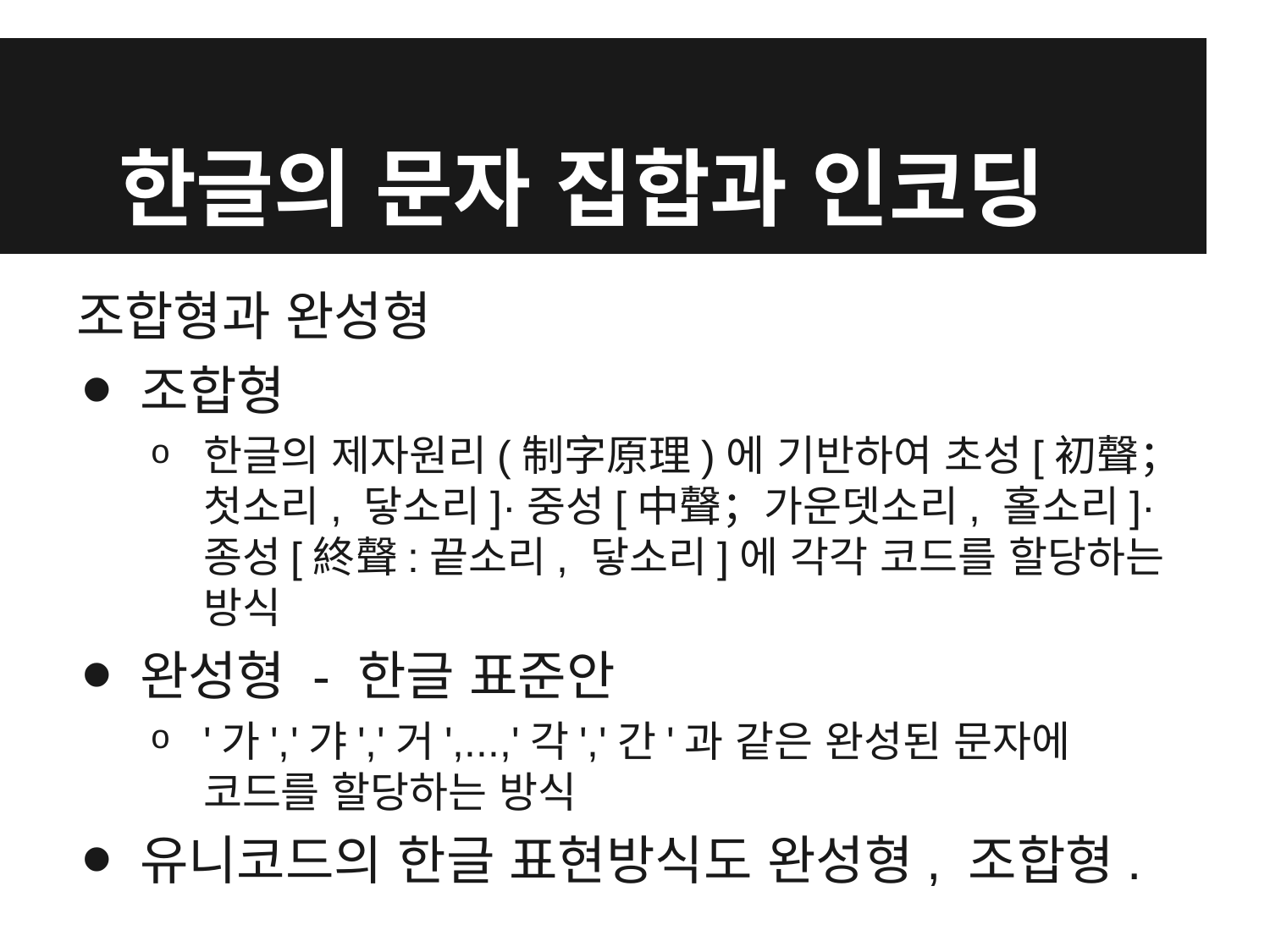

# 한글의 문자 집합과 인코딩
조합형과 완성형
조합형
한글의 제자원리(制字原理)에 기반하여 초성[初聲；첫소리, 닿소리]·중성[中聲；가운뎃소리, 홀소리]·종성[終聲:끝소리, 닿소리]에 각각 코드를 할당하는 방식
완성형 - 한글 표준안
'가','갸','거',...,'각','간'과 같은 완성된 문자에 코드를 할당하는 방식
유니코드의 한글 표현방식도 완성형, 조합형.